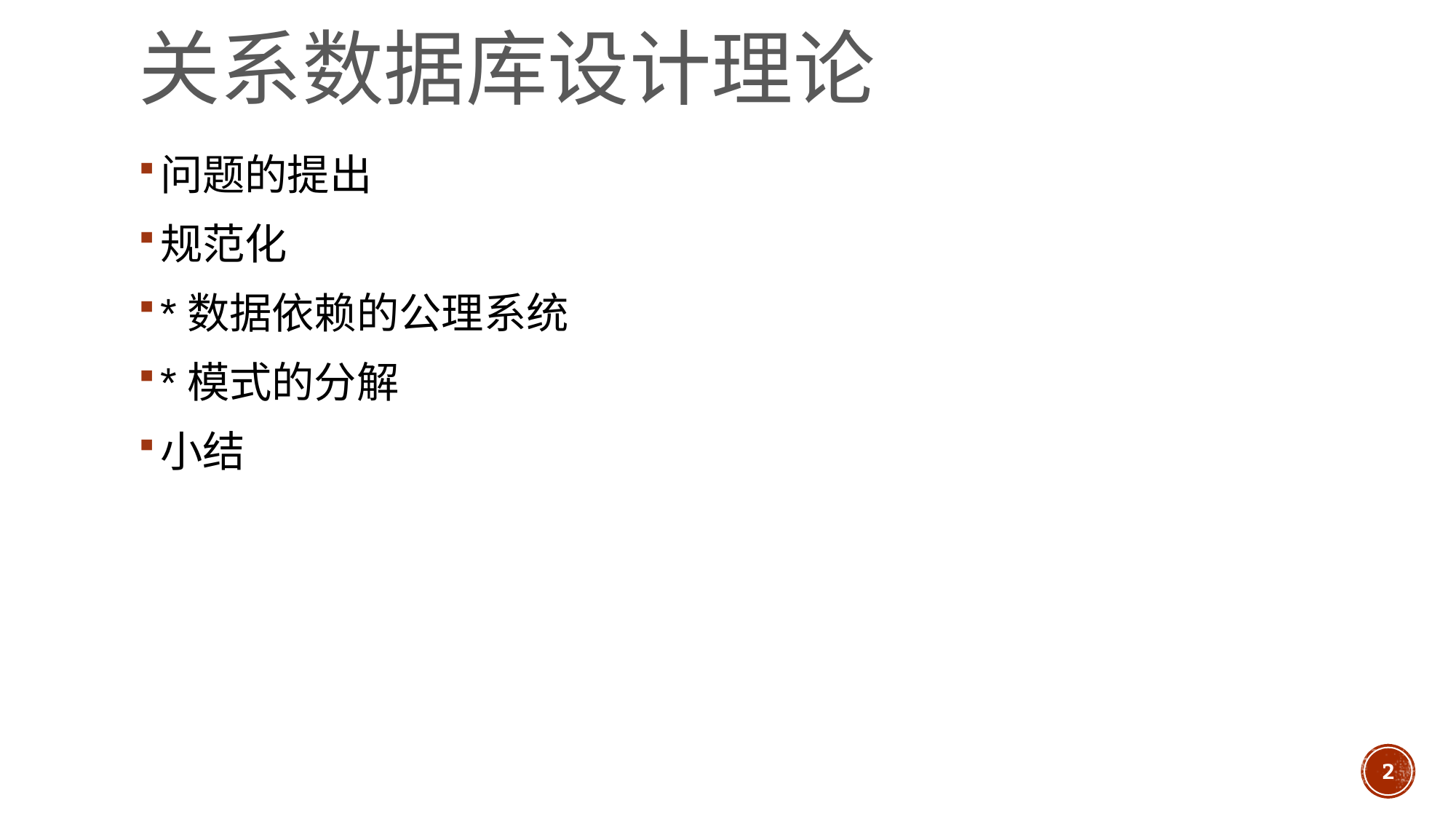

# 关系数据库设计理论
问题的提出
规范化
*数据依赖的公理系统
*模式的分解
小结

2